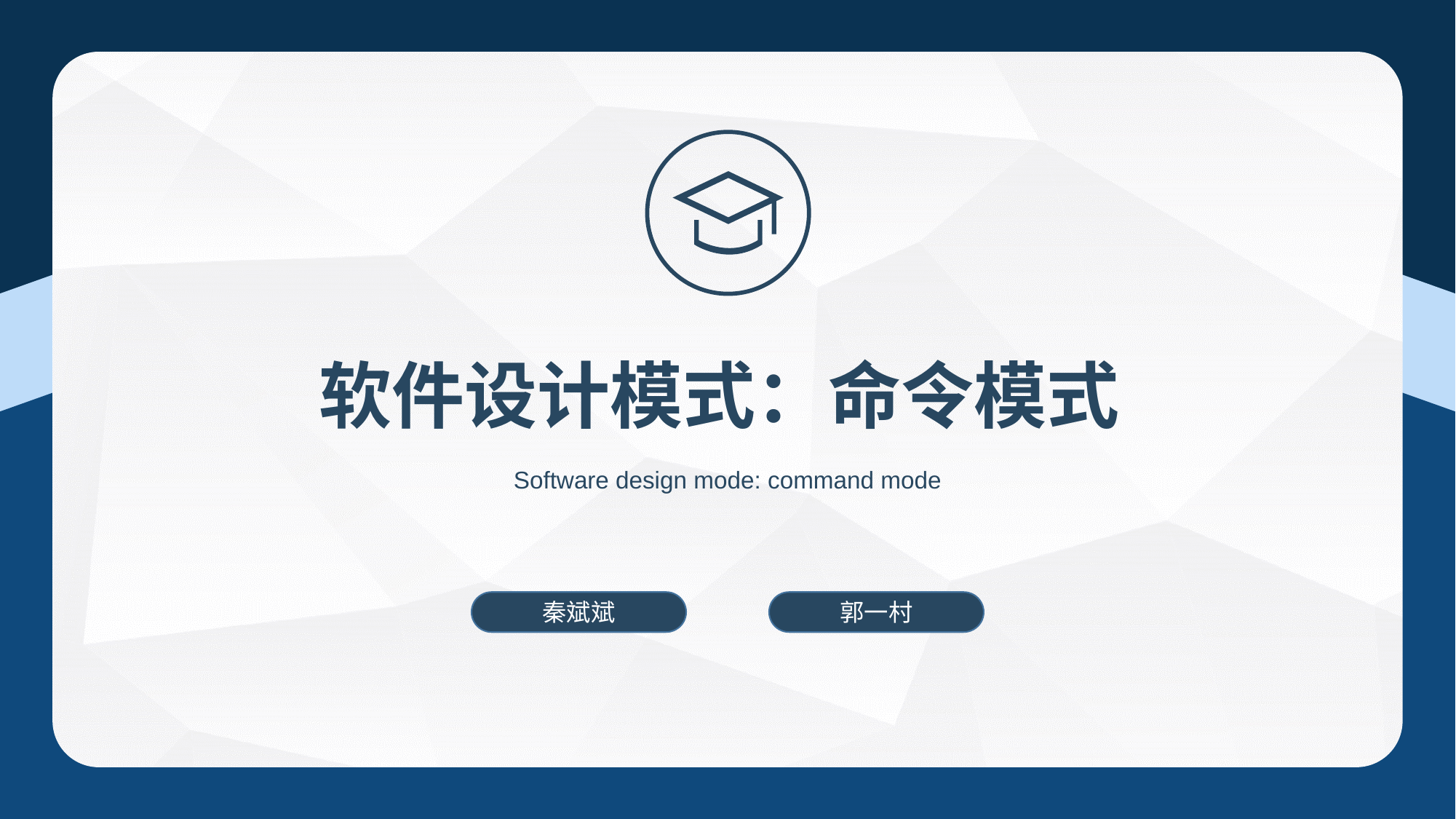

软件设计模式：命令模式
Software design mode: command mode
秦斌斌

郭一村

子煜